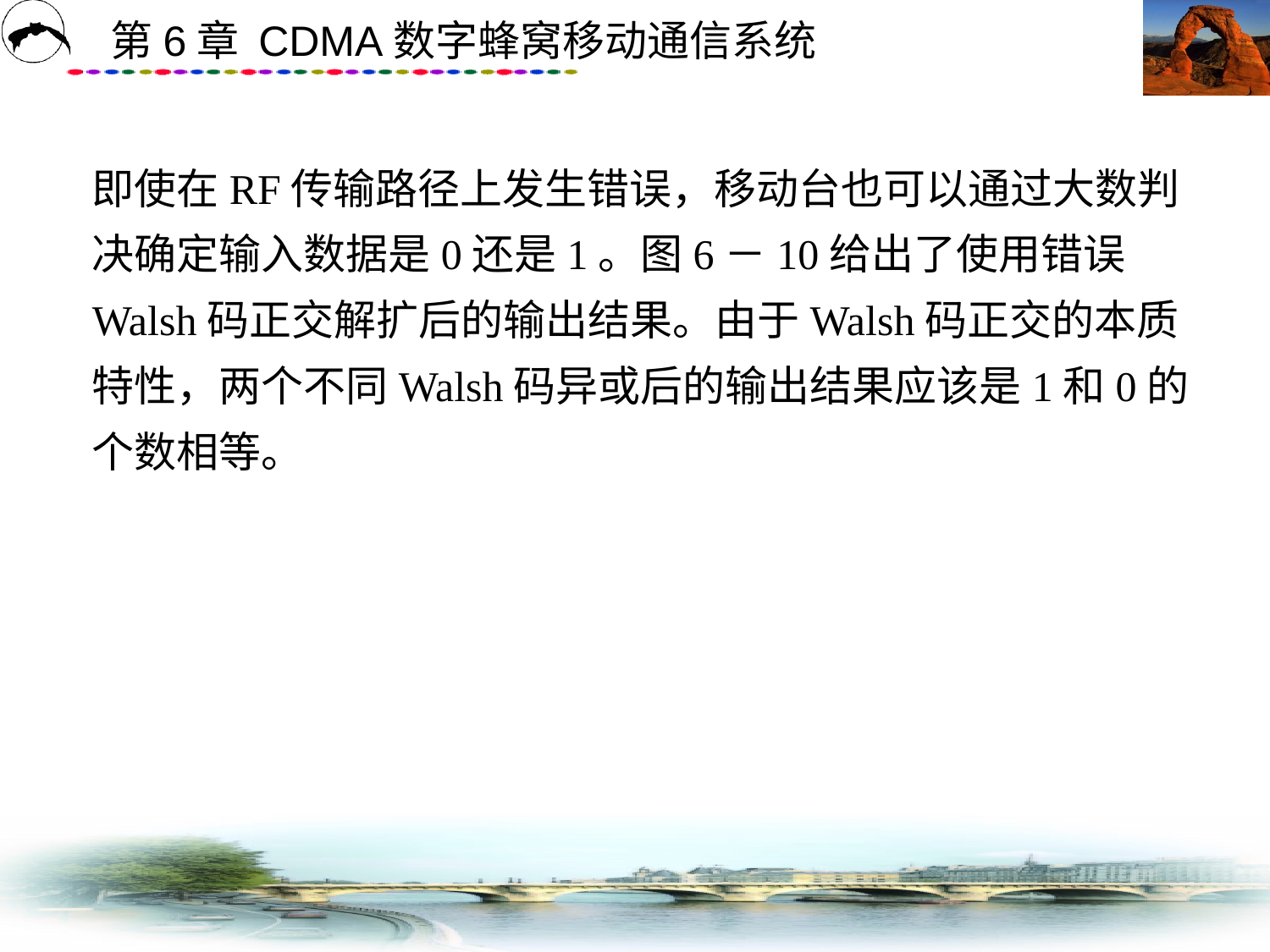

# 即使在RF传输路径上发生错误，移动台也可以通过大数判决确定输入数据是0还是1。图6－10给出了使用错误Walsh码正交解扩后的输出结果。由于Walsh码正交的本质特性，两个不同Walsh码异或后的输出结果应该是1和0的个数相等。